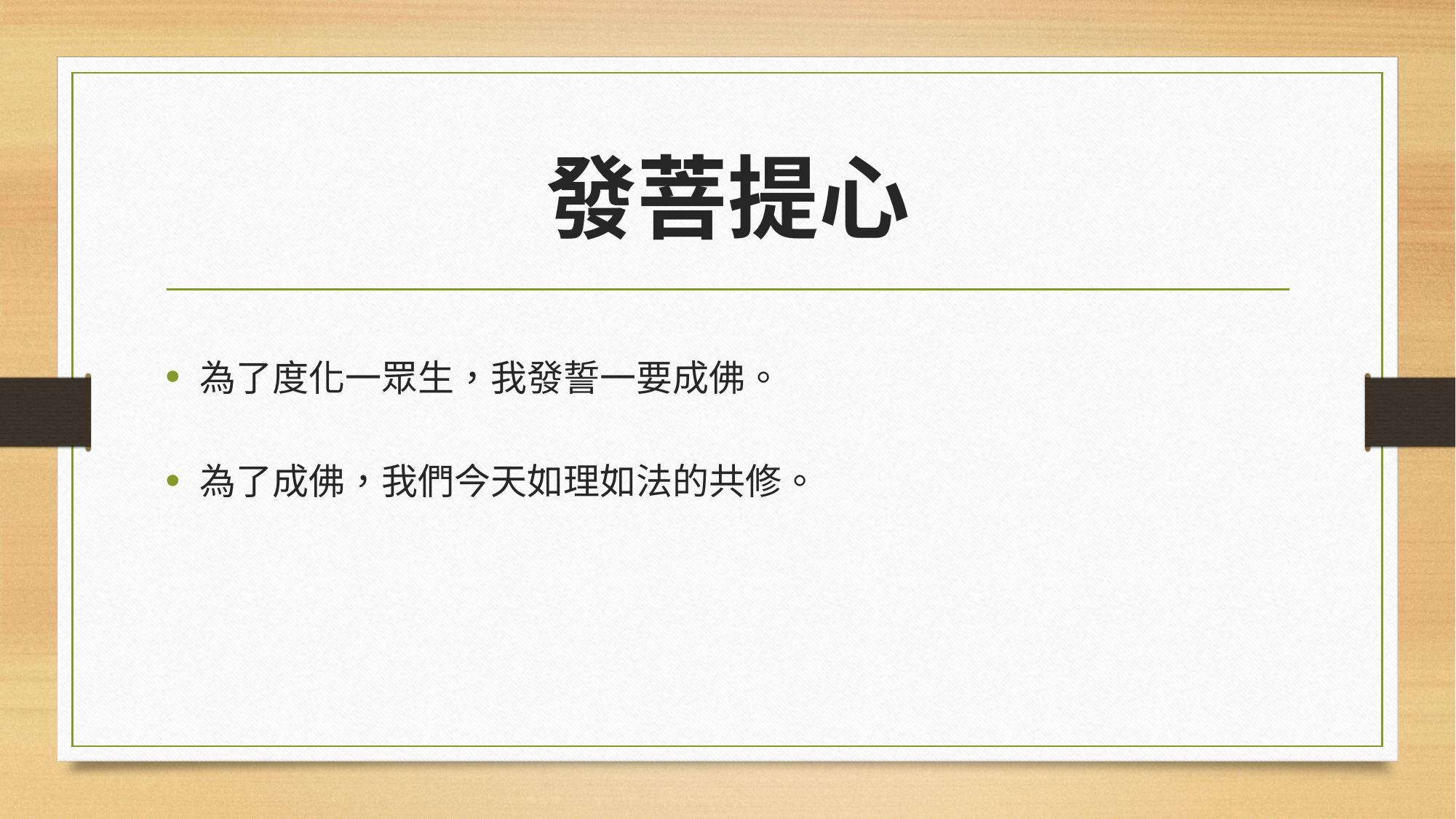

# 發菩提心
為了度化一眾生，我發誓一要成佛。
為了成佛，我們今天如理如法的共修。